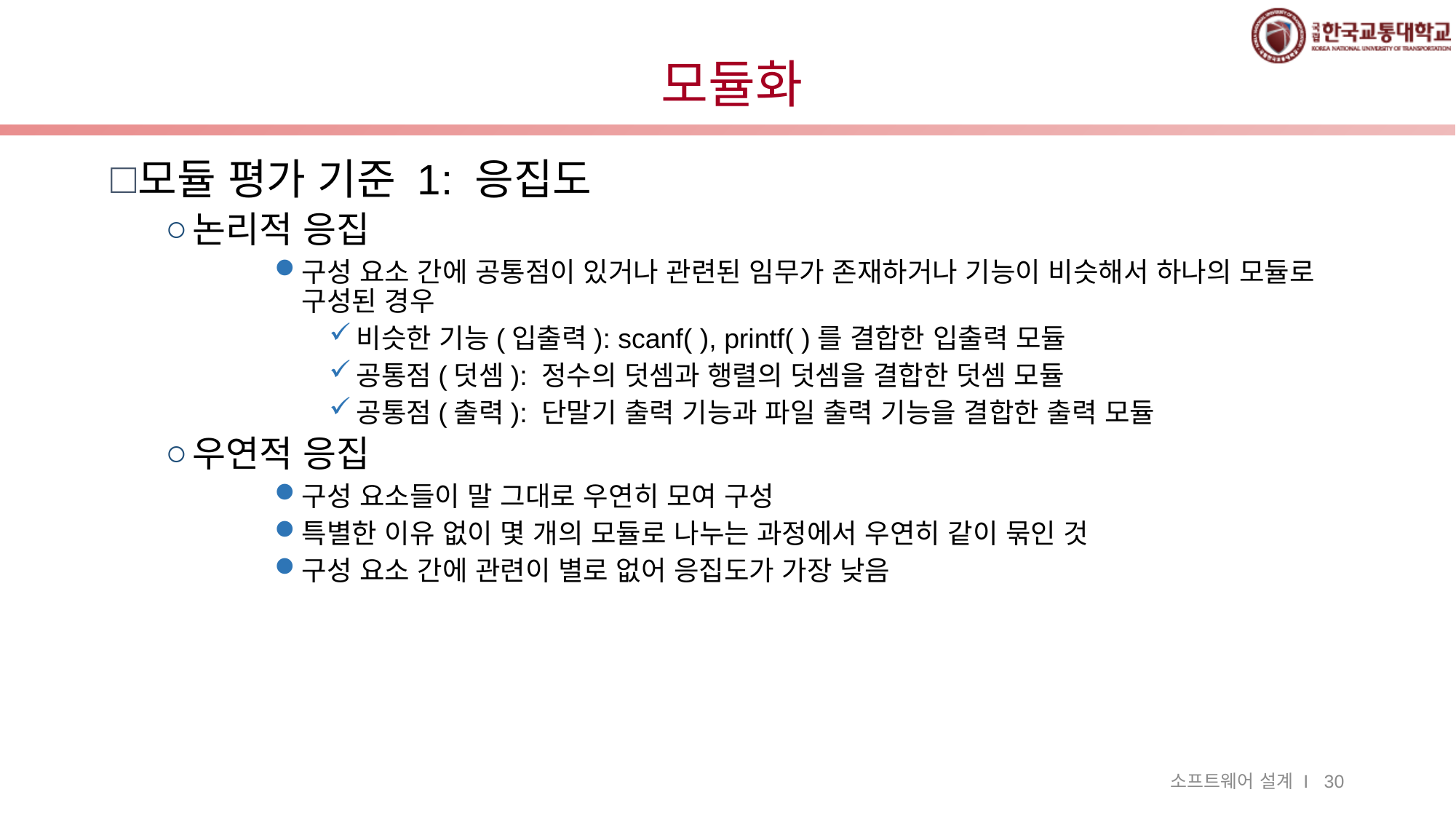

# 모듈화
모듈 평가 기준 1: 응집도
논리적 응집
구성 요소 간에 공통점이 있거나 관련된 임무가 존재하거나 기능이 비슷해서 하나의 모듈로 구성된 경우
비슷한 기능(입출력): scanf( ), printf( )를 결합한 입출력 모듈
공통점(덧셈): 정수의 덧셈과 행렬의 덧셈을 결합한 덧셈 모듈
공통점(출력): 단말기 출력 기능과 파일 출력 기능을 결합한 출력 모듈
우연적 응집
구성 요소들이 말 그대로 우연히 모여 구성
특별한 이유 없이 몇 개의 모듈로 나누는 과정에서 우연히 같이 묶인 것
구성 요소 간에 관련이 별로 없어 응집도가 가장 낮음

소프트웨어 설계 I   30